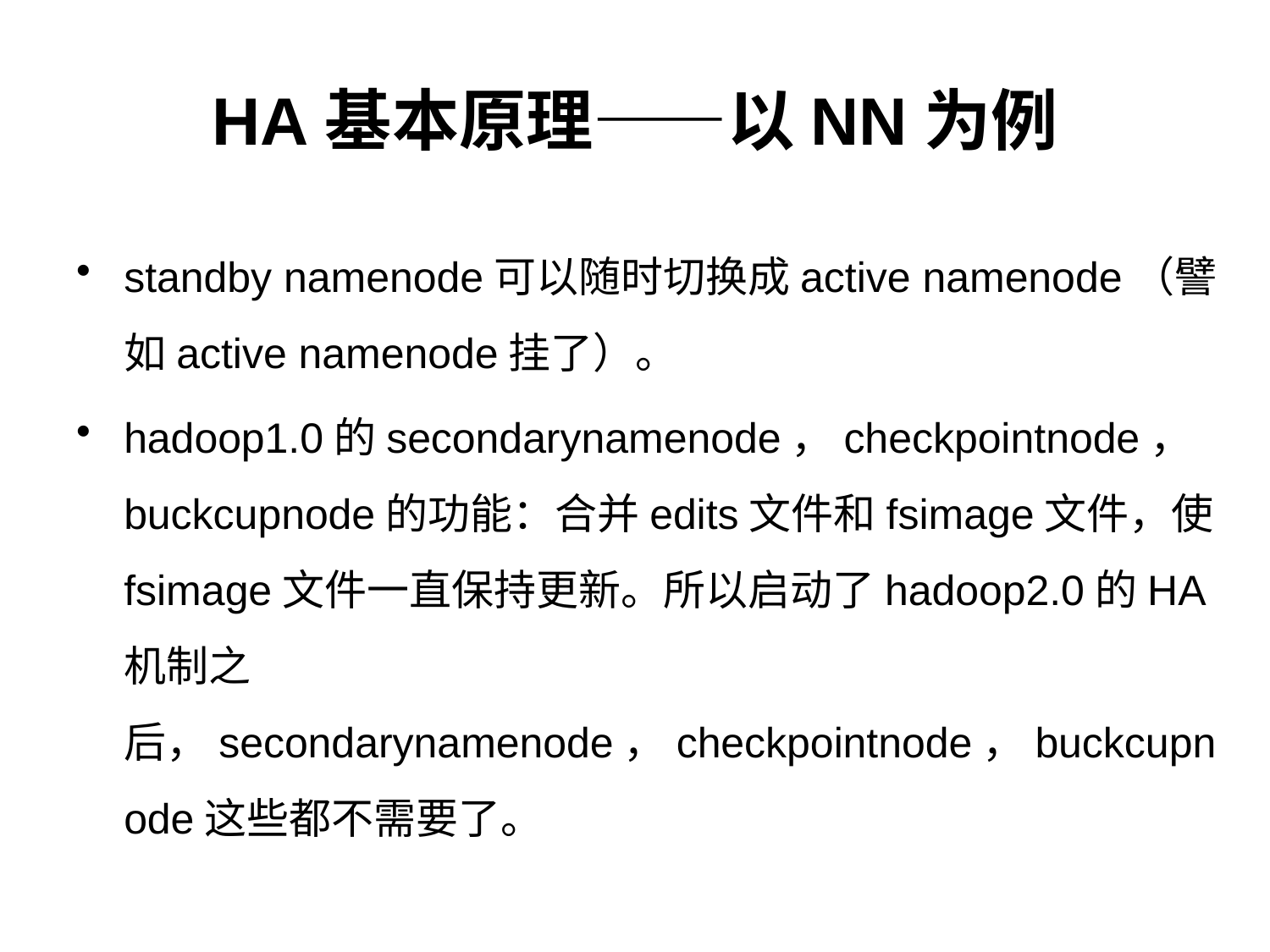

HA基本原理——以NN为例
standby namenode可以随时切换成active namenode（譬如active namenode挂了）。
hadoop1.0的secondarynamenode，checkpointnode，buckcupnode的功能：合并edits文件和fsimage文件，使fsimage文件一直保持更新。所以启动了hadoop2.0的HA机制之后，secondarynamenode，checkpointnode，buckcupnode这些都不需要了。